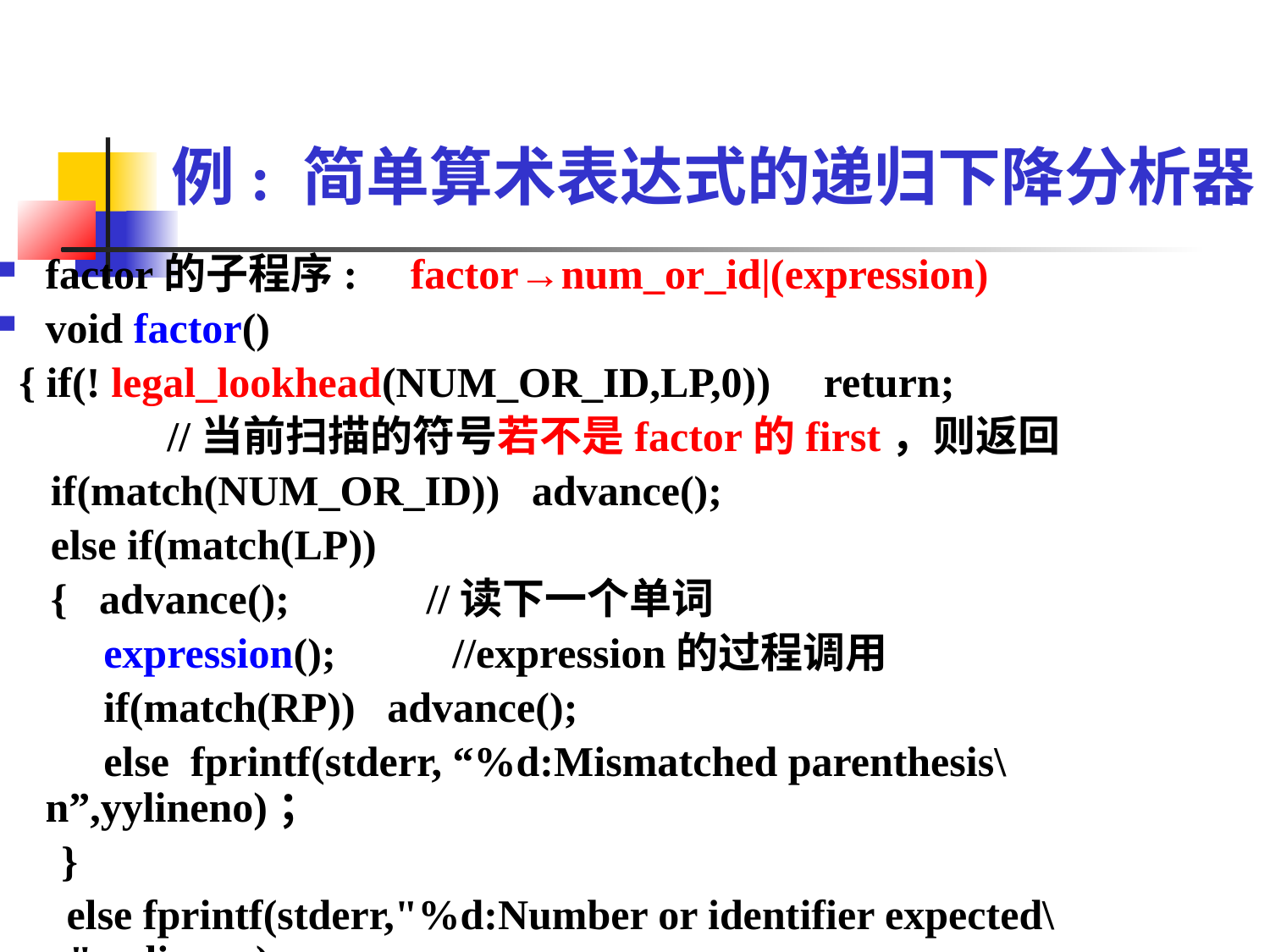

例: 简单算术表达式的递归下降分析器
factor的子程序:     factor→num_or_id|(expression)
void factor()
  { if(! legal_lookhead(NUM_OR_ID,LP,0))     return;
                //当前扫描的符号若不是factor的first，则返回
     if(match(NUM_OR_ID))   advance();
     else if(match(LP))
     {   advance();         	//读下一个单词
          expression();           //expression的过程调用
          if(match(RP))   advance();
          else  fprintf(stderr, “%d:Mismatched parenthesis\n”,yylineno)；
      }
	  else fprintf(stderr,"%d:Number or identifier expected\n",yylineno)
  }